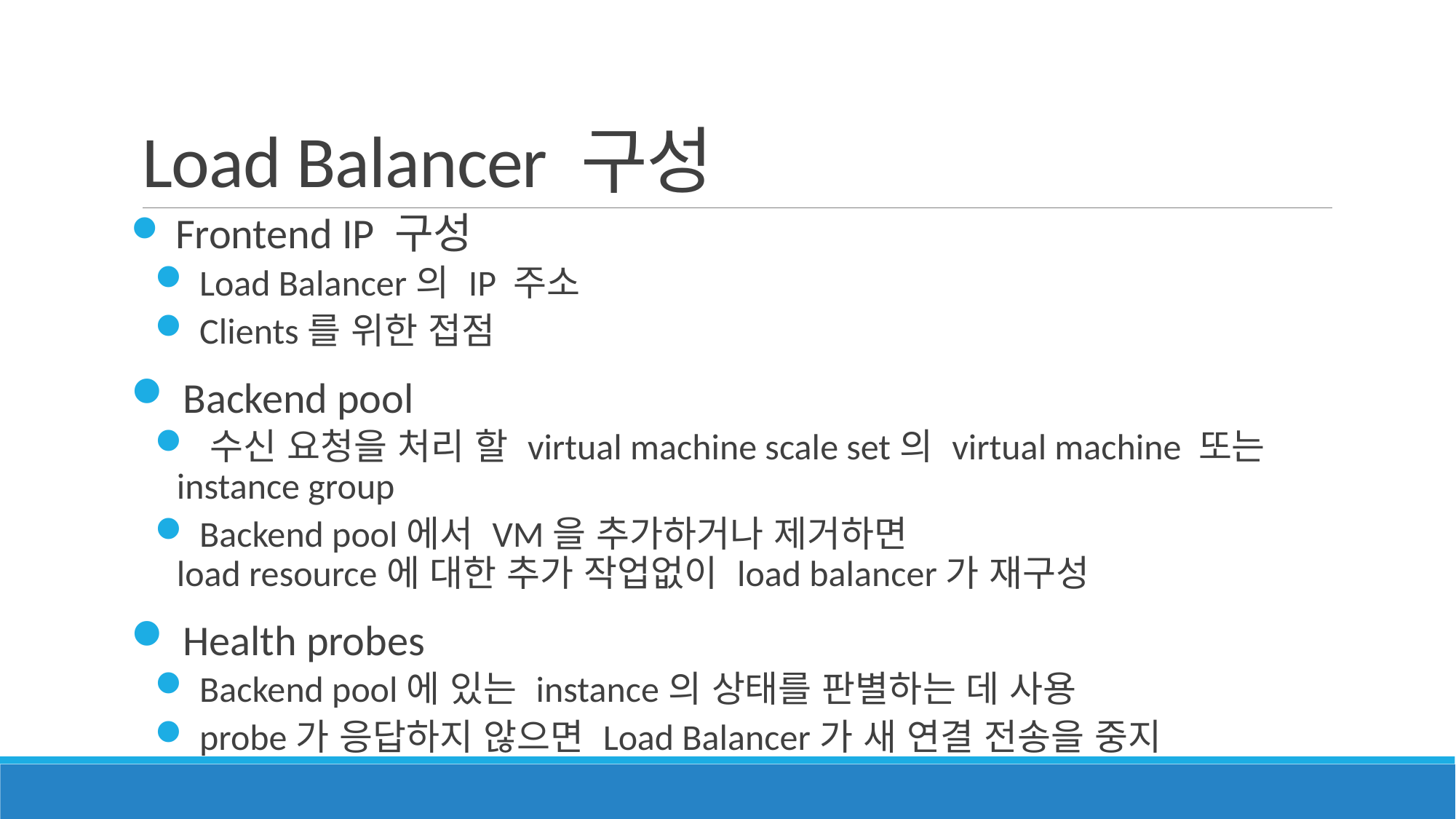

# Load Balancer 구성
 Frontend IP 구성
 Load Balancer의 IP 주소
 Clients를 위한 접점
 Backend pool
 수신 요청을 처리 할 virtual machine scale set의 virtual machine 또는 instance group
 Backend pool에서 VM을 추가하거나 제거하면
load resource에 대한 추가 작업없이 load balancer가 재구성
 Health probes
 Backend pool에 있는 instance의 상태를 판별하는 데 사용
 probe가 응답하지 않으면 Load Balancer가 새 연결 전송을 중지